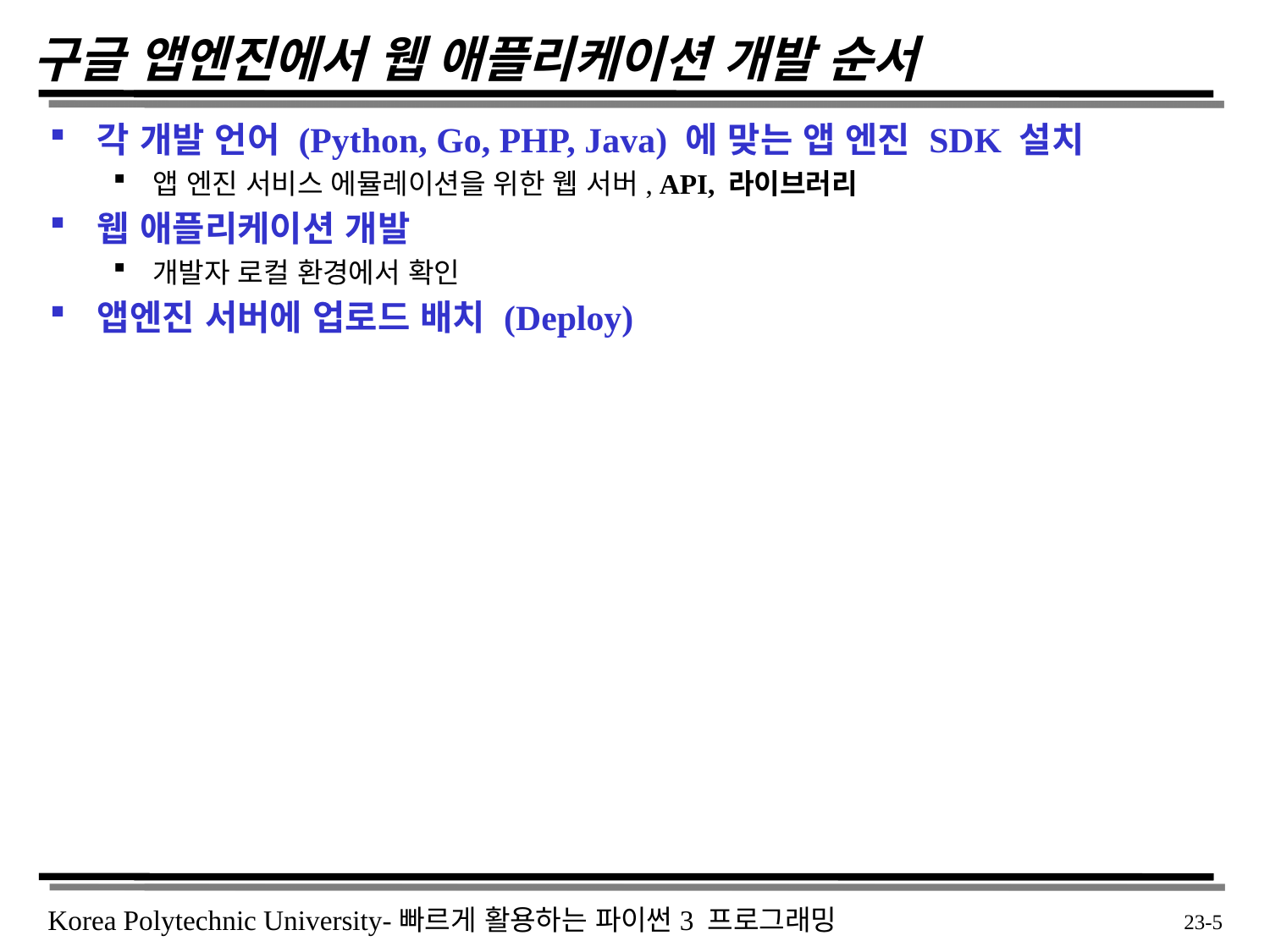

# 구글 앱엔진에서 웹 애플리케이션 개발 순서
각 개발 언어 (Python, Go, PHP, Java) 에 맞는 앱 엔진 SDK 설치
앱 엔진 서비스 에뮬레이션을 위한 웹 서버, API, 라이브러리
웹 애플리케이션 개발
개발자 로컬 환경에서 확인
앱엔진 서버에 업로드 배치 (Deploy)

 23-5